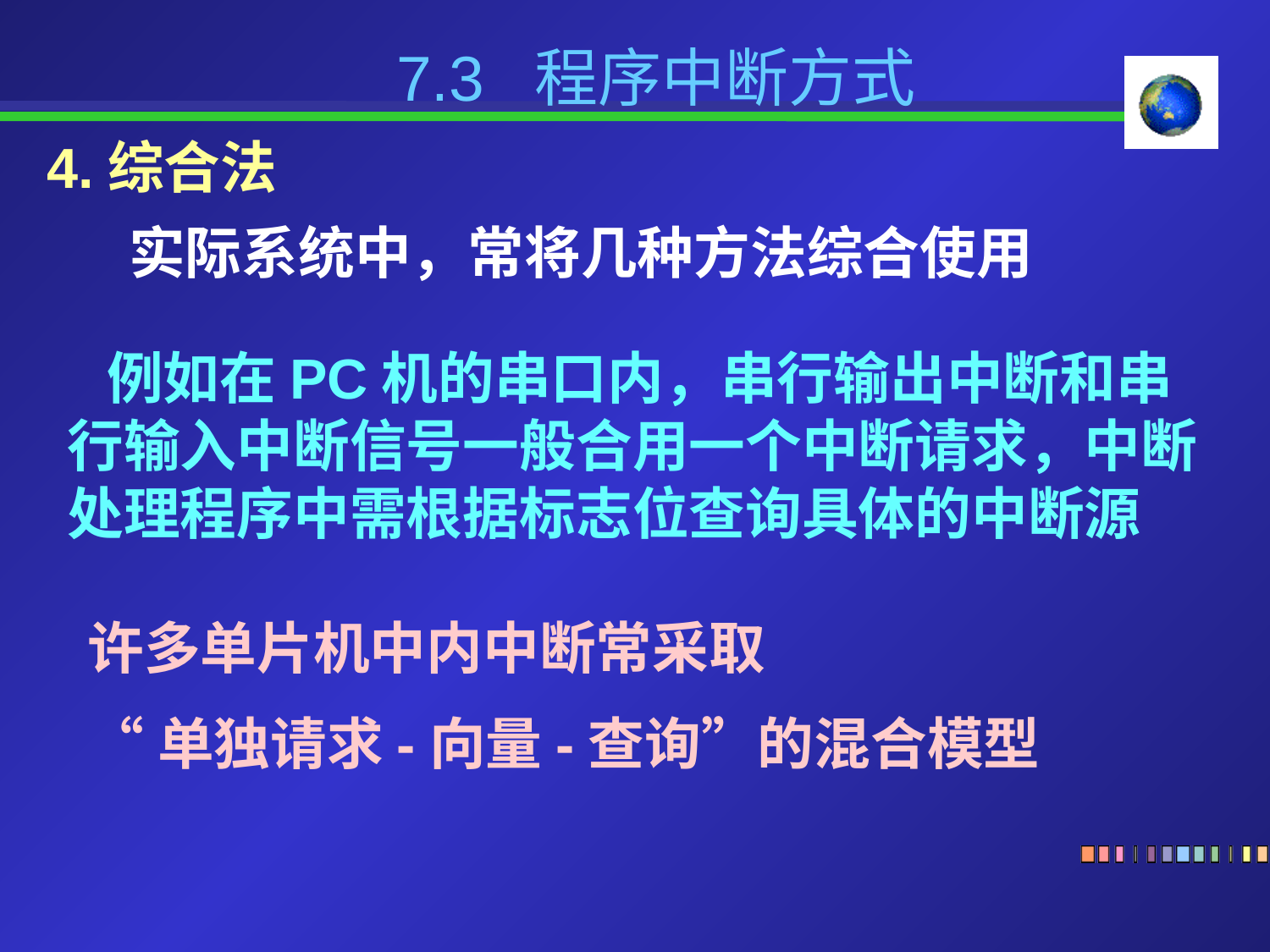

7.3  程序中断方式
4.综合法
实际系统中，常将几种方法综合使用
  例如在PC机的串口内，串行输出中断和串行输入中断信号一般合用一个中断请求，中断处理程序中需根据标志位查询具体的中断源
许多单片机中内中断常采取
“单独请求-向量-查询”的混合模型
45